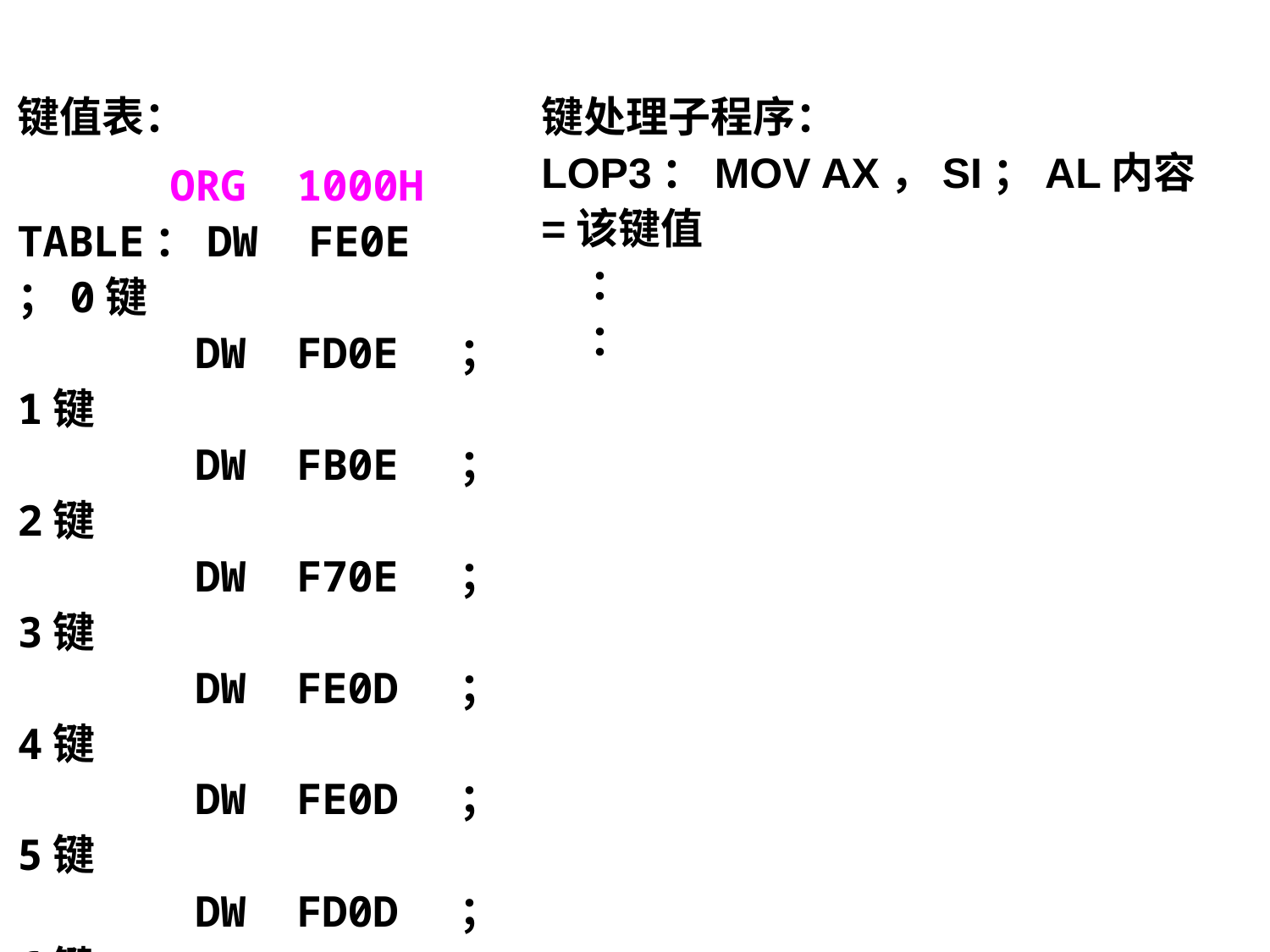

键值表：
      ORG  1000H
TABLE：DW  FE0E  ；0键
       DW  FD0E  ；1键
       DW  FB0E  ；2键
       DW  F70E  ；3键
       DW  FE0D  ；4键
       DW  FE0D  ；5键
       DW  FD0D  ；6键
       DW  FB0D  ；7键
       DW  F70D  ；8键
       DW  FE0D  ；9键
           ；
           ；
键处理子程序：
LOP3：MOV AX，SI；AL内容=该键值
    ：
    ：